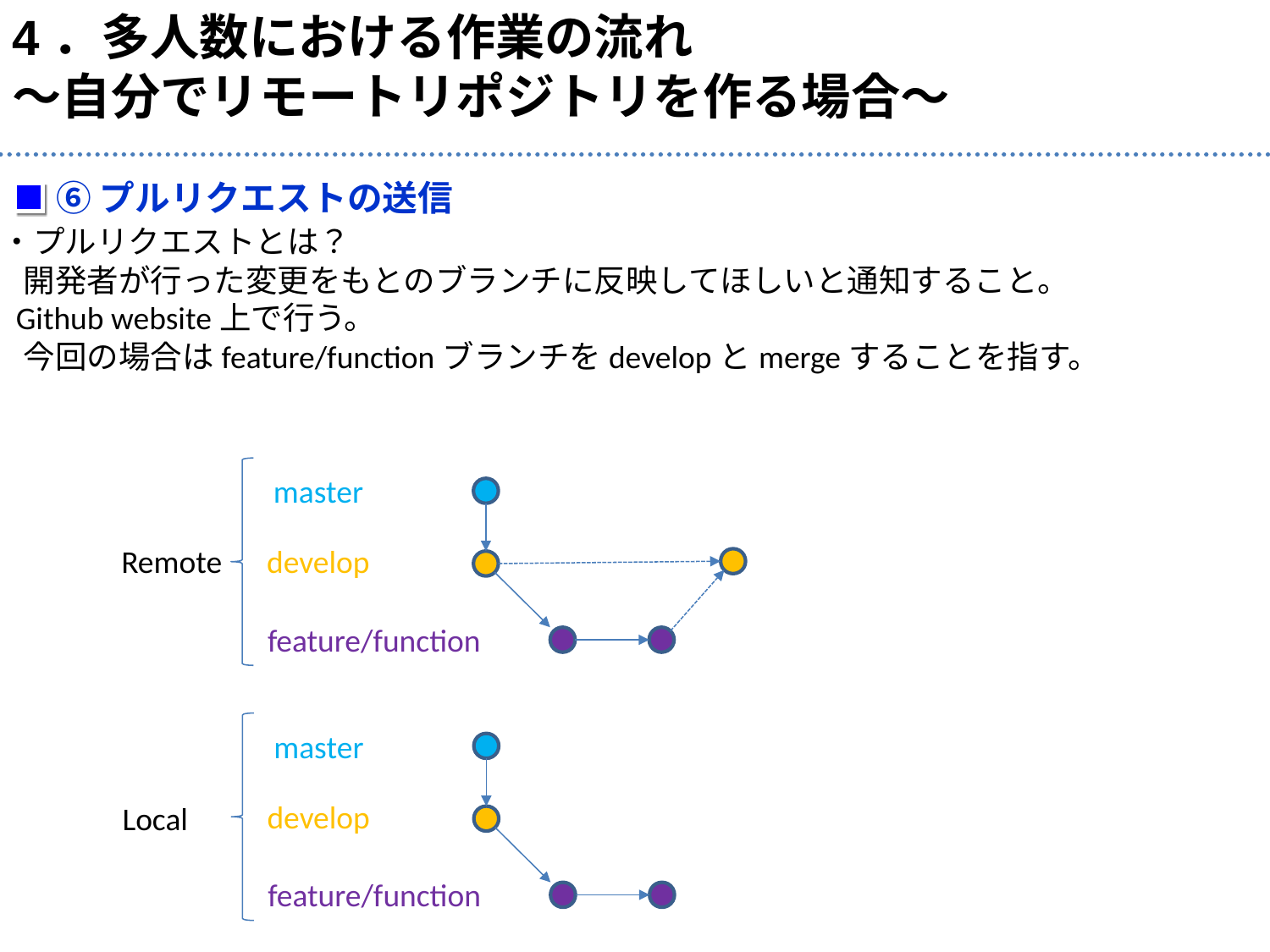

4．多人数における作業の流れ
～自分でリモートリポジトリを作る場合～

⑥プルリクエストの送信

・プルリクエストとは？
  開発者が行った変更をもとのブランチに反映してほしいと通知すること。
  Github website上で行う。
  今回の場合はfeature/functionブランチをdevelopとmergeすることを指す。

master

Remote
develop

feature/function

master

develop
Local

feature/function